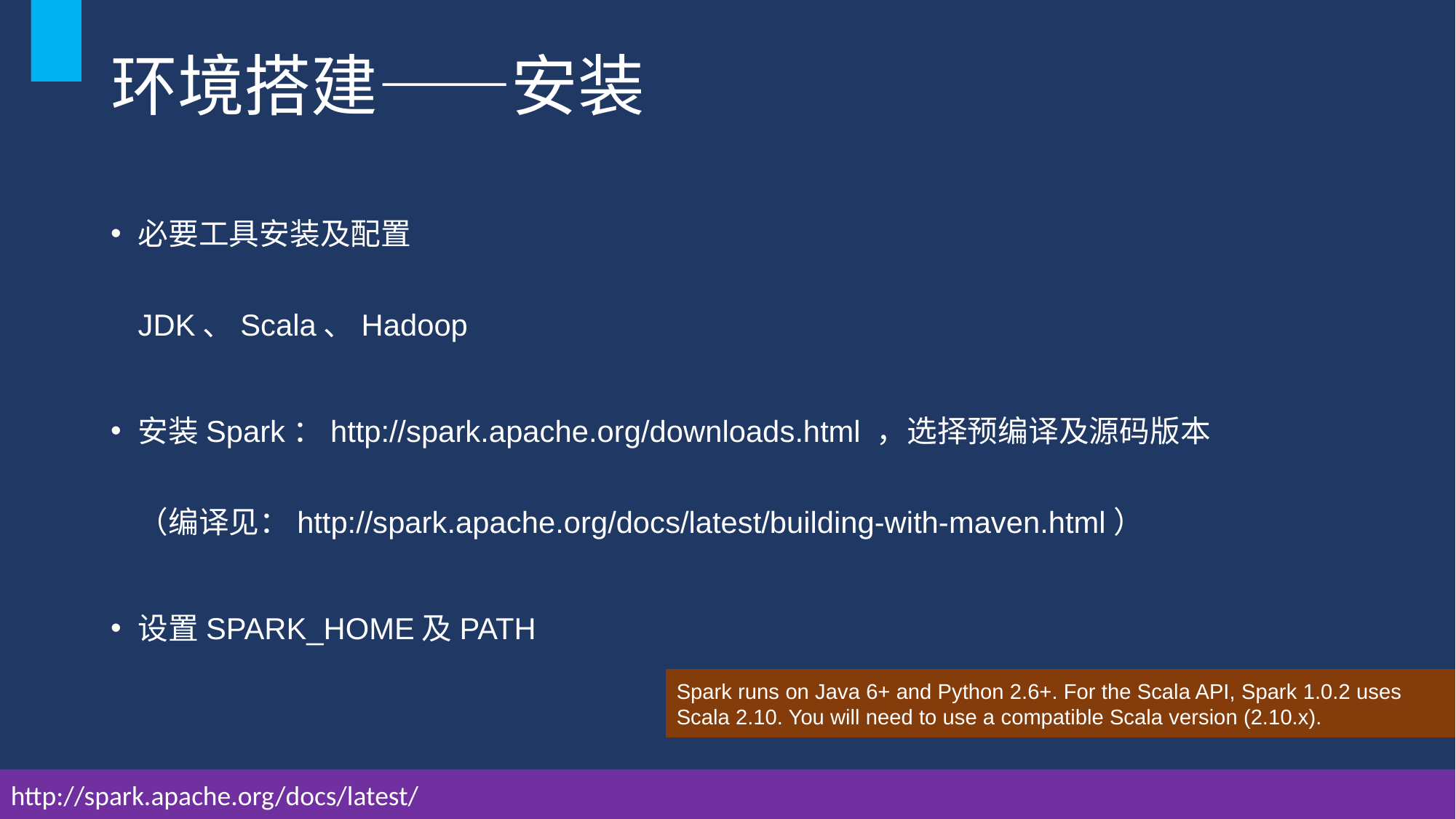

# 环境搭建——安装
必要工具安装及配置
JDK、Scala、Hadoop
安装Spark：http://spark.apache.org/downloads.html ，选择预编译及源码版本
（编译见：http://spark.apache.org/docs/latest/building-with-maven.html）
设置SPARK_HOME及PATH
Spark runs on Java 6+ and Python 2.6+. For the Scala API, Spark 1.0.2 uses Scala 2.10. You will need to use a compatible Scala version (2.10.x).
http://spark.apache.org/docs/latest/